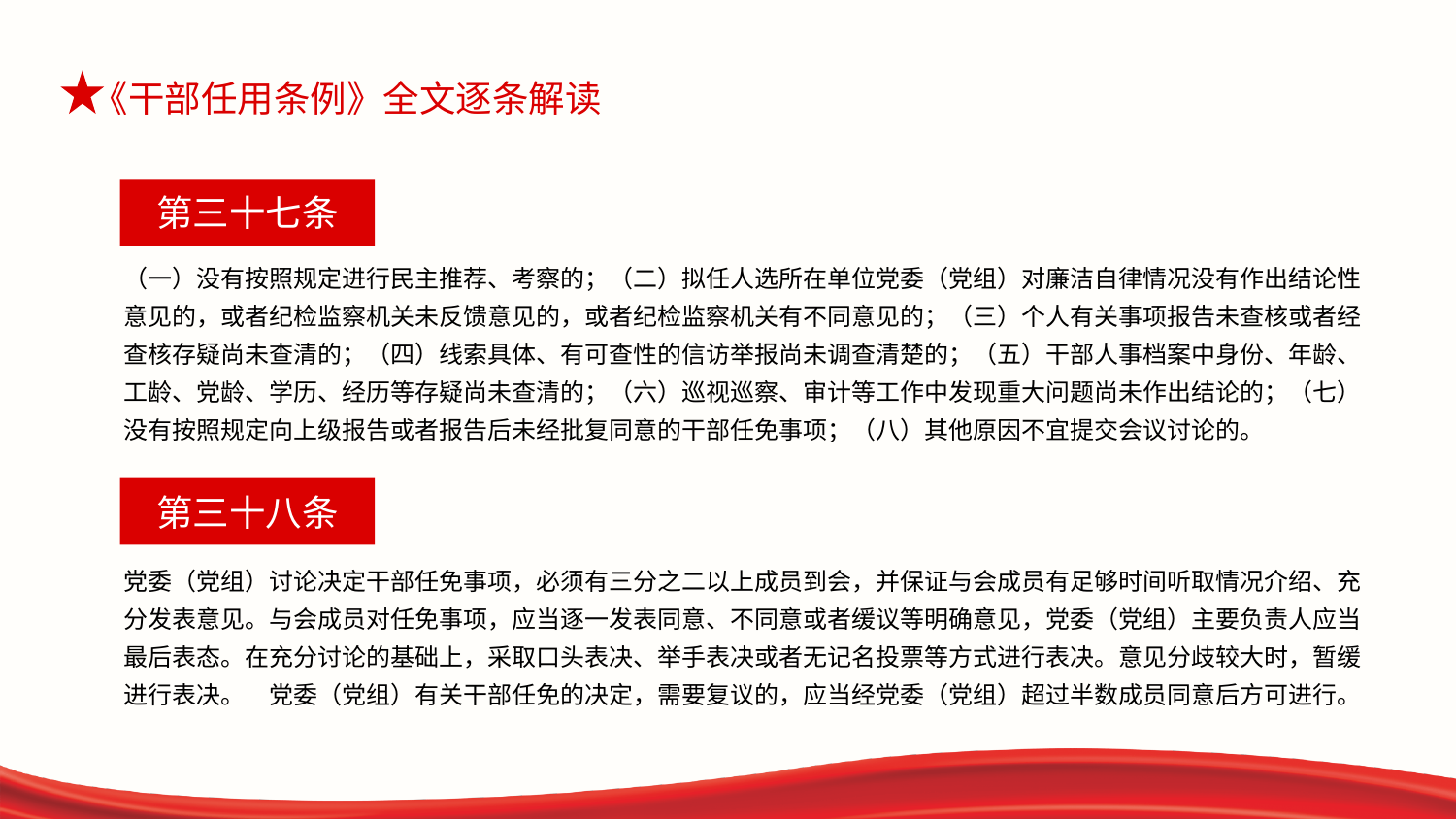

第三十七条
（一）没有按照规定进行民主推荐、考察的；（二）拟任人选所在单位党委（党组）对廉洁自律情况没有作出结论性意见的，或者纪检监察机关未反馈意见的，或者纪检监察机关有不同意见的；（三）个人有关事项报告未查核或者经查核存疑尚未查清的；（四）线索具体、有可查性的信访举报尚未调查清楚的；（五）干部人事档案中身份、年龄、工龄、党龄、学历、经历等存疑尚未查清的；（六）巡视巡察、审计等工作中发现重大问题尚未作出结论的；（七）没有按照规定向上级报告或者报告后未经批复同意的干部任免事项；（八）其他原因不宜提交会议讨论的。
第三十八条
党委（党组）讨论决定干部任免事项，必须有三分之二以上成员到会，并保证与会成员有足够时间听取情况介绍、充分发表意见。与会成员对任免事项，应当逐一发表同意、不同意或者缓议等明确意见，党委（党组）主要负责人应当最后表态。在充分讨论的基础上，采取口头表决、举手表决或者无记名投票等方式进行表决。意见分歧较大时，暂缓进行表决。　党委（党组）有关干部任免的决定，需要复议的，应当经党委（党组）超过半数成员同意后方可进行。